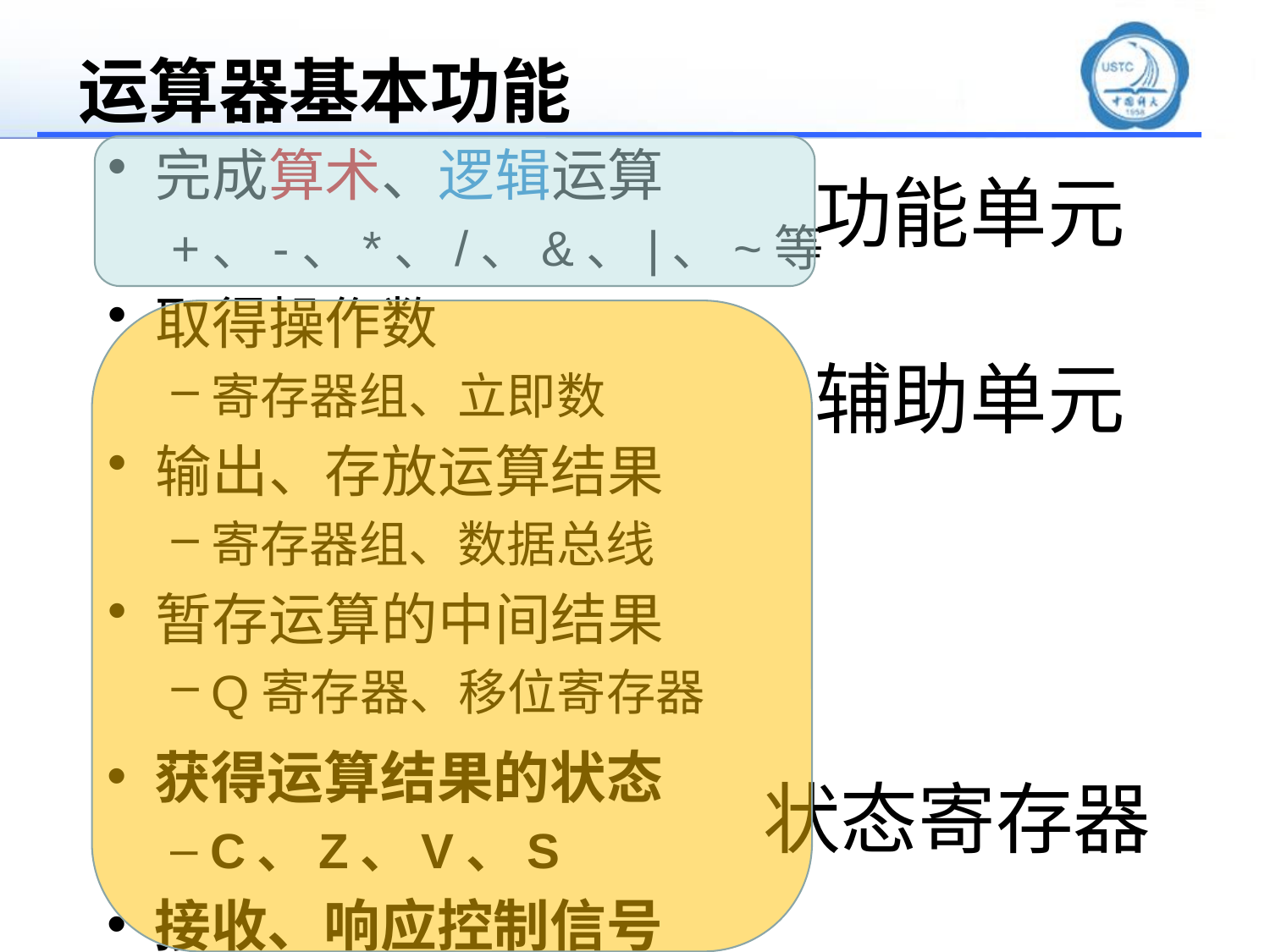

# 运算器基本功能
完成算术、逻辑运算
+、-、*、/、&、|、~等
取得操作数
寄存器组、立即数
输出、存放运算结果
寄存器组、数据总线
暂存运算的中间结果
Q寄存器、移位寄存器

功能单元

辅助单元
获得运算结果的状态
C、Z、V、S
接收、响应控制信号

状态寄存器